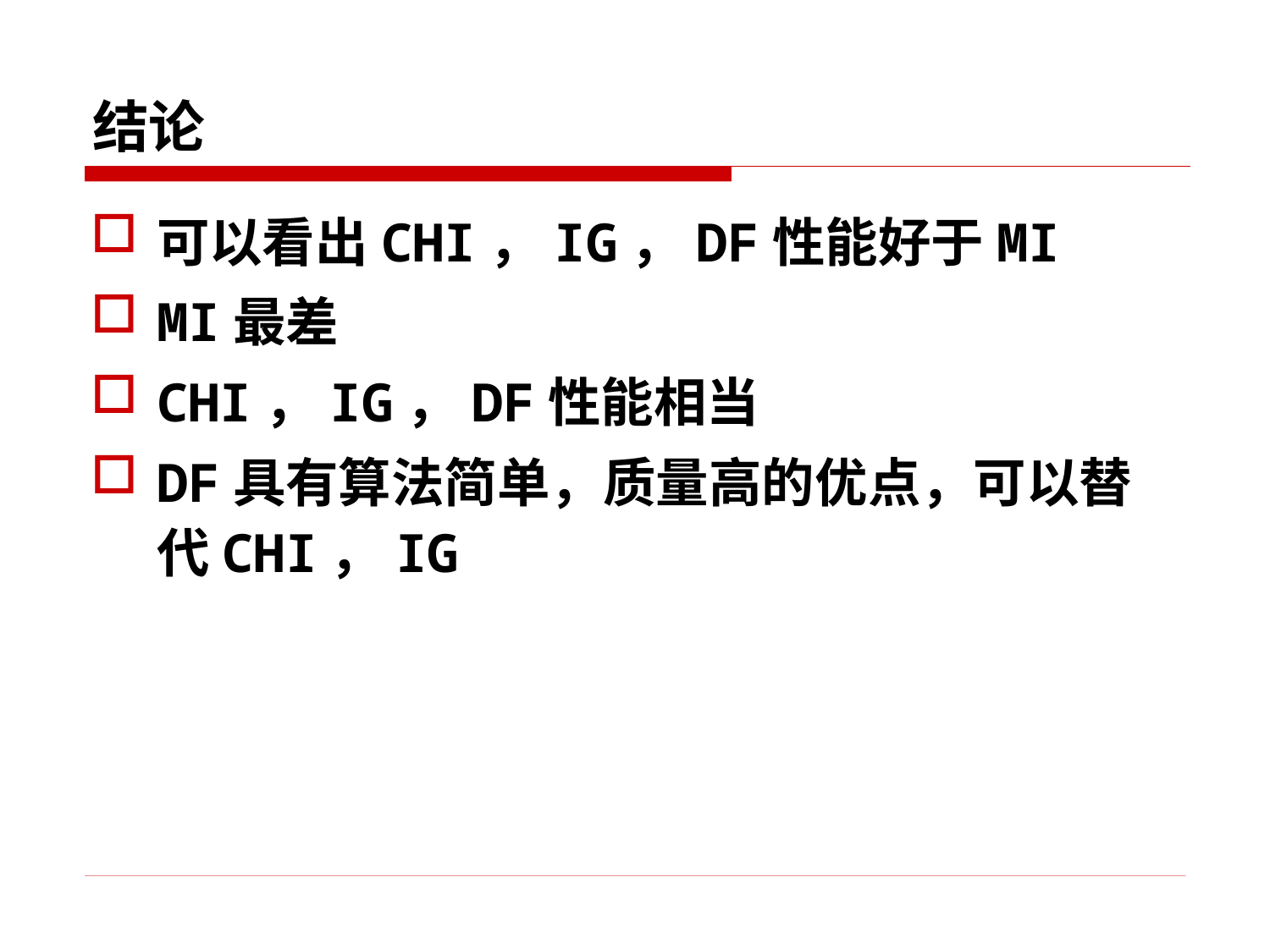

结论
可以看出CHI，IG，DF性能好于MI
MI最差
CHI，IG，DF性能相当
DF具有算法简单，质量高的优点，可以替代CHI，IG